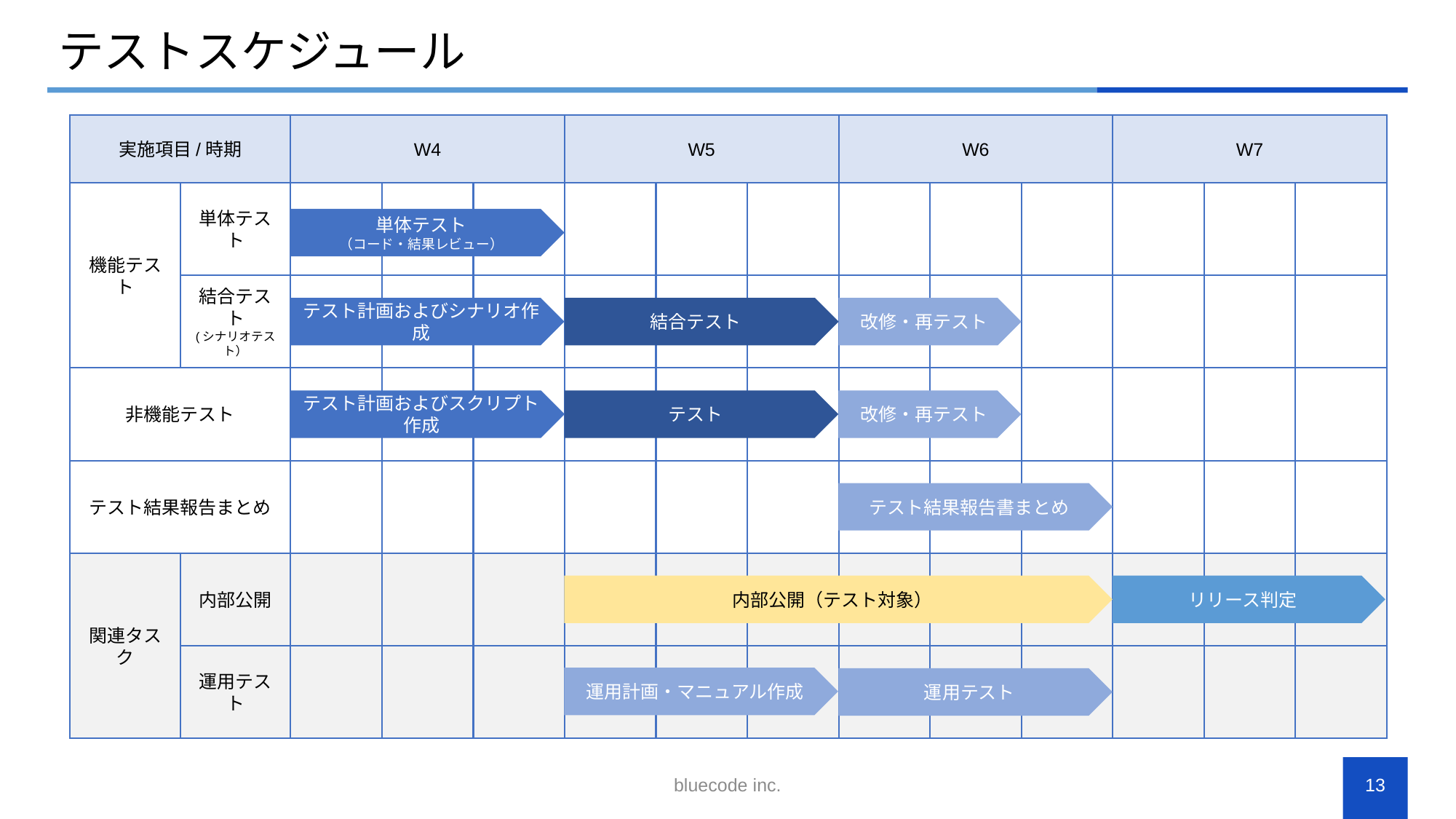

# テストスケジュール
実施項目/時期
W4
W5
W6
W7
機能テスト
単体テスト

単体テスト
（コード・結果レビュー）
結合テスト
(シナリオテスト）

テスト計画およびシナリオ作成
結合テスト
改修・再テスト
非機能テスト

改修・再テスト
テスト計画およびスクリプト作成
テスト
テスト結果報告まとめ

テスト結果報告書まとめ
関連タスク
内部公開

内部公開（テスト対象）
リリース判定
運用テスト

運用計画・マニュアル作成
運用テスト
bluecode inc.
13